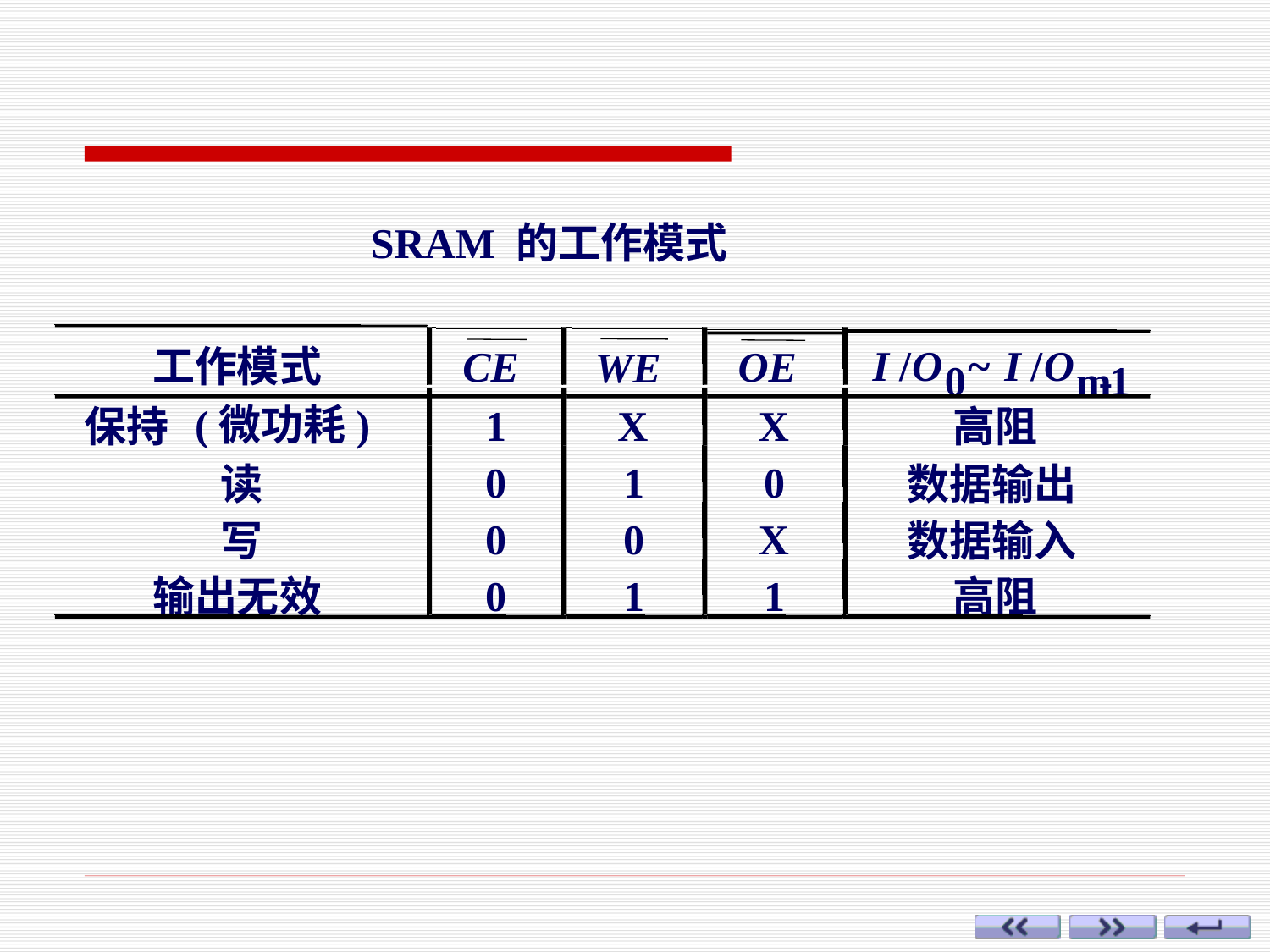

SRAM 的工作模式

I
/
O
~
I
/
O

WE
CE

工作模式
OE

0
m
-
1

(微功耗)

1

X

X

保持
高阻

0

1

0

读
数据输出

0

0

X

写
数据输入

0

1

1

输出无效
高阻